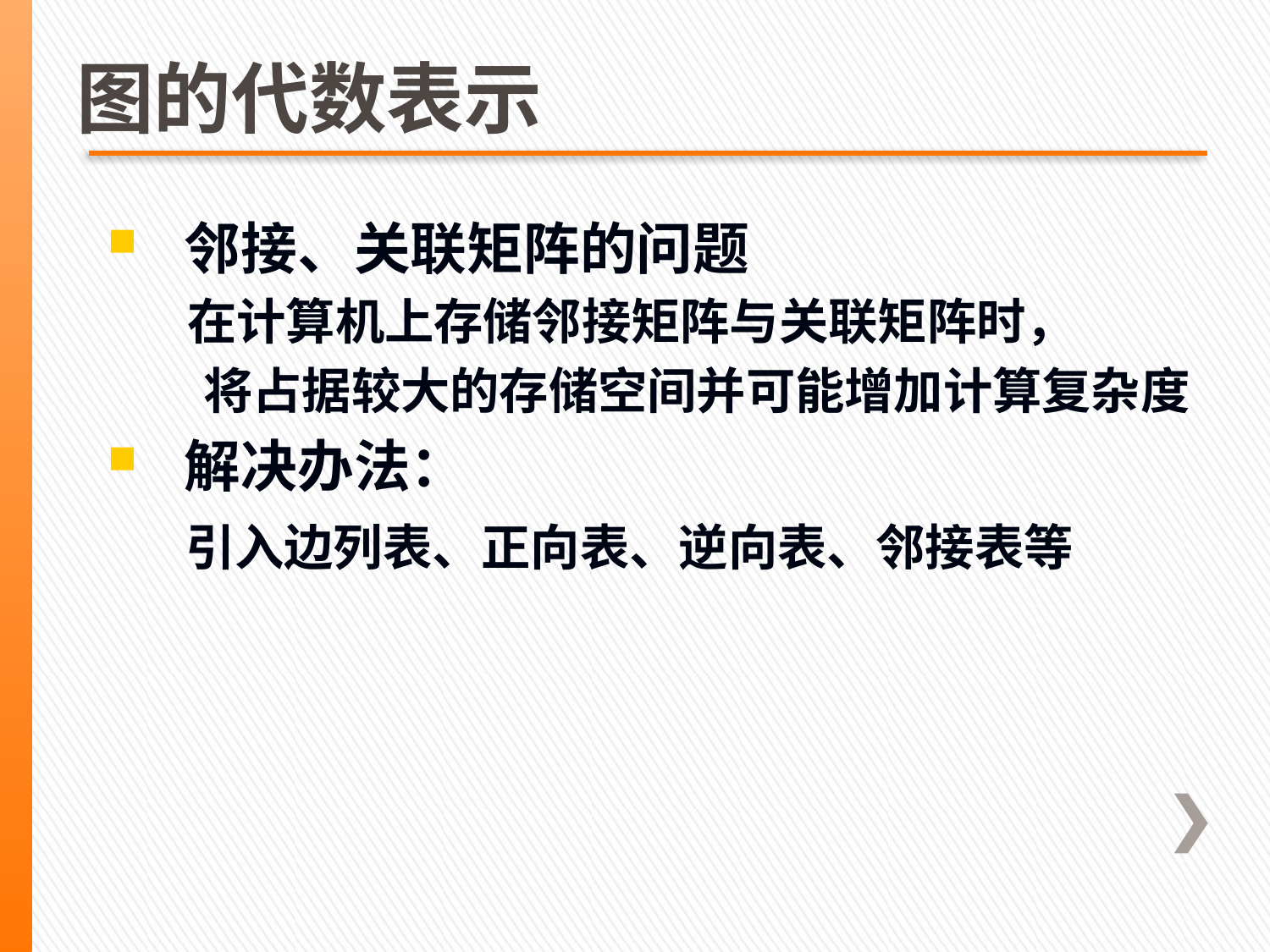

图的代数表示
 邻接、关联矩阵的问题
  在计算机上存储邻接矩阵与关联矩阵时，
   将占据较大的存储空间并可能增加计算复杂度
 解决办法：
     引入边列表、正向表、逆向表、邻接表等